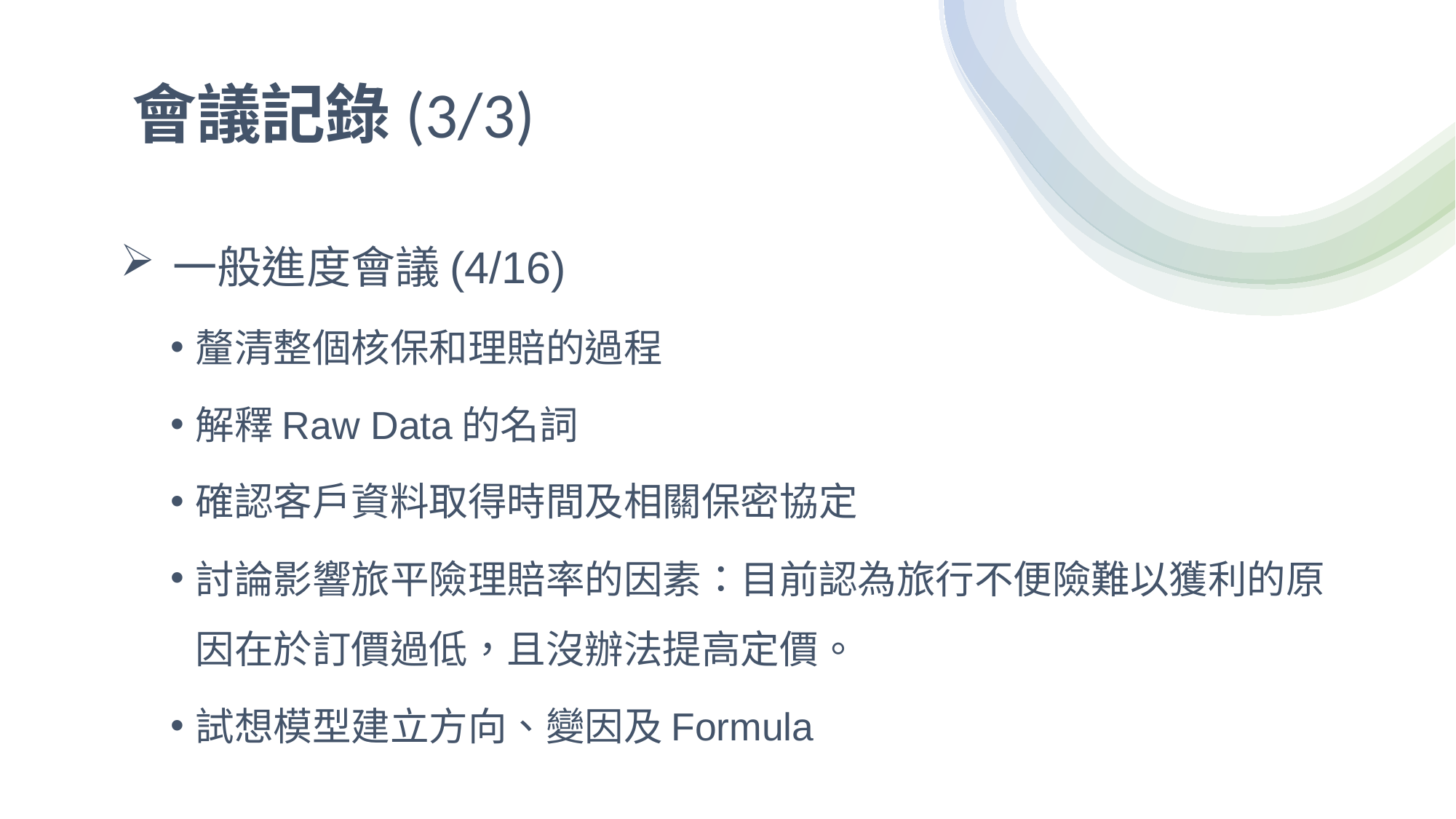

# 會議記錄(3/3)
 一般進度會議(4/16)
釐清整個核保和理賠的過程
解釋Raw Data的名詞
確認客戶資料取得時間及相關保密協定
討論影響旅平險理賠率的因素：目前認為旅行不便險難以獲利的原因在於訂價過低，且沒辦法提高定價。
試想模型建立方向、變因及Formula